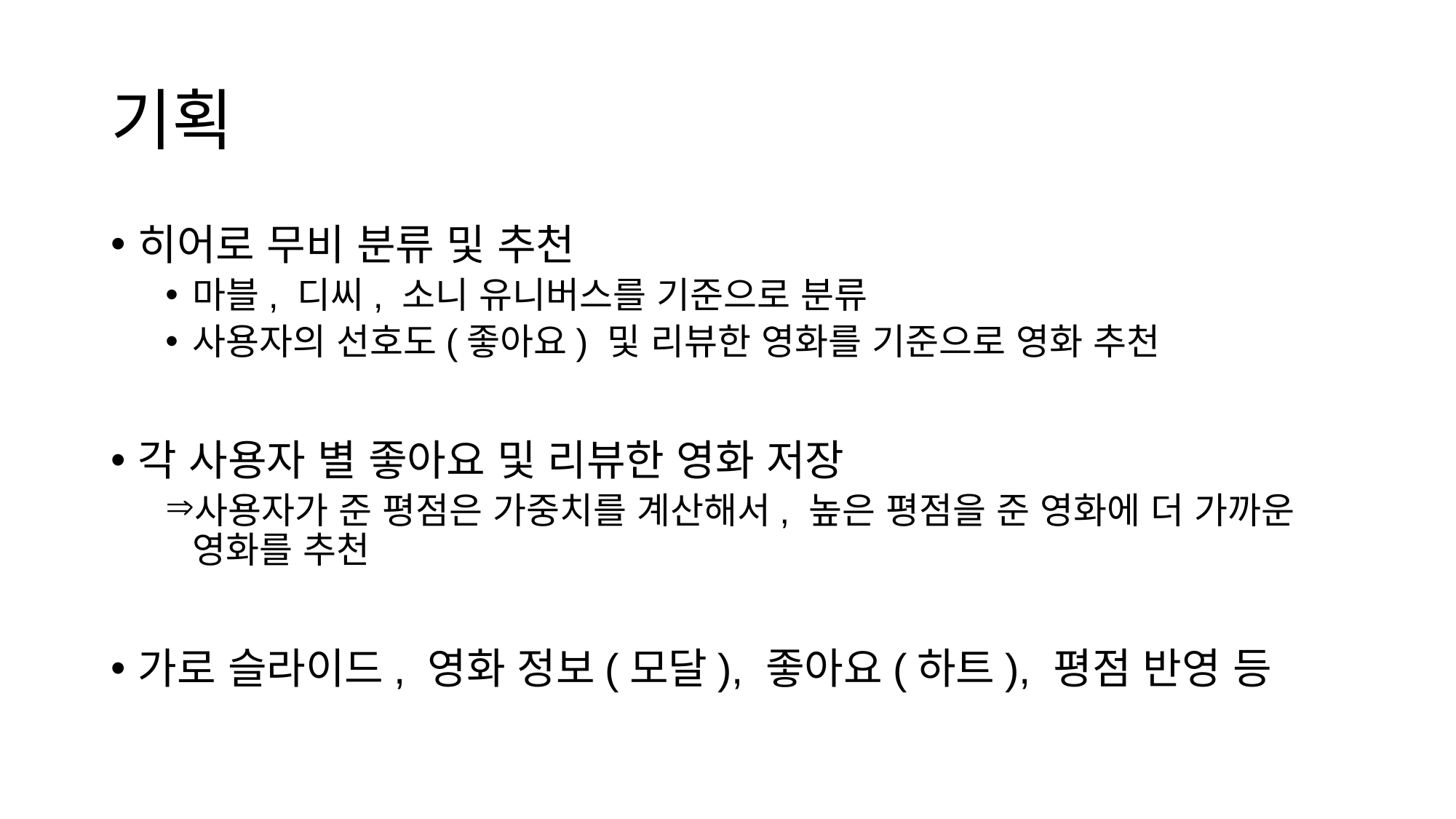

# 기획
히어로 무비 분류 및 추천
마블, 디씨, 소니 유니버스를 기준으로 분류
사용자의 선호도(좋아요) 및 리뷰한 영화를 기준으로 영화 추천

각 사용자 별 좋아요 및 리뷰한 영화 저장
사용자가 준 평점은 가중치를 계산해서, 높은 평점을 준 영화에 더 가까운 영화를 추천

가로 슬라이드, 영화 정보(모달), 좋아요(하트), 평점 반영 등